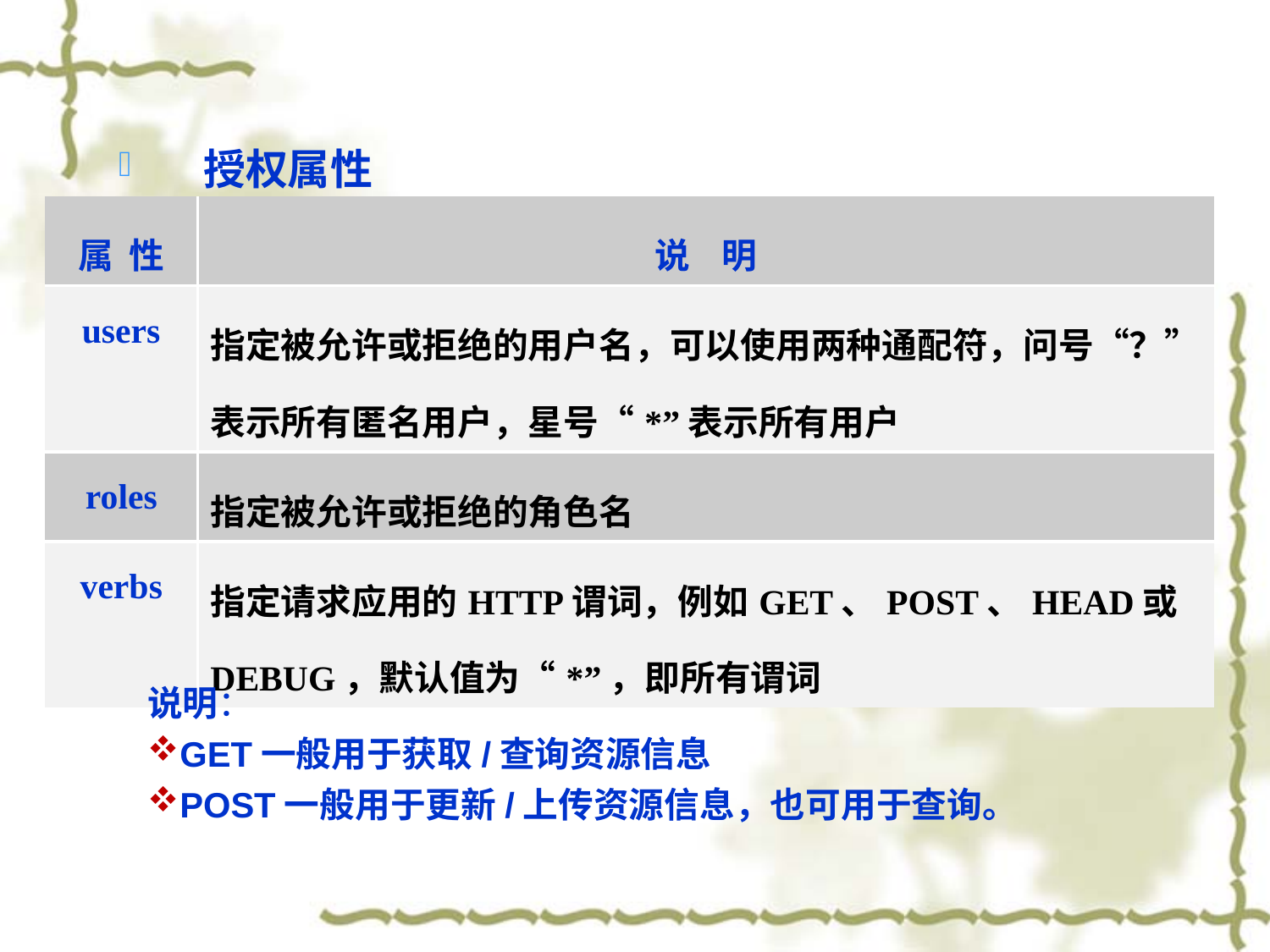

授权属性
| 属 性 | 说 明 |
| --- | --- |
| users | 指定被允许或拒绝的用户名，可以使用两种通配符，问号“？”表示所有匿名用户，星号“\*”表示所有用户 |
| roles | 指定被允许或拒绝的角色名 |
| verbs | 指定请求应用的HTTP谓词，例如GET、POST、HEAD或DEBUG，默认值为“\*”，即所有谓词 |
说明：
GET一般用于获取/查询资源信息
POST一般用于更新/上传资源信息，也可用于查询。